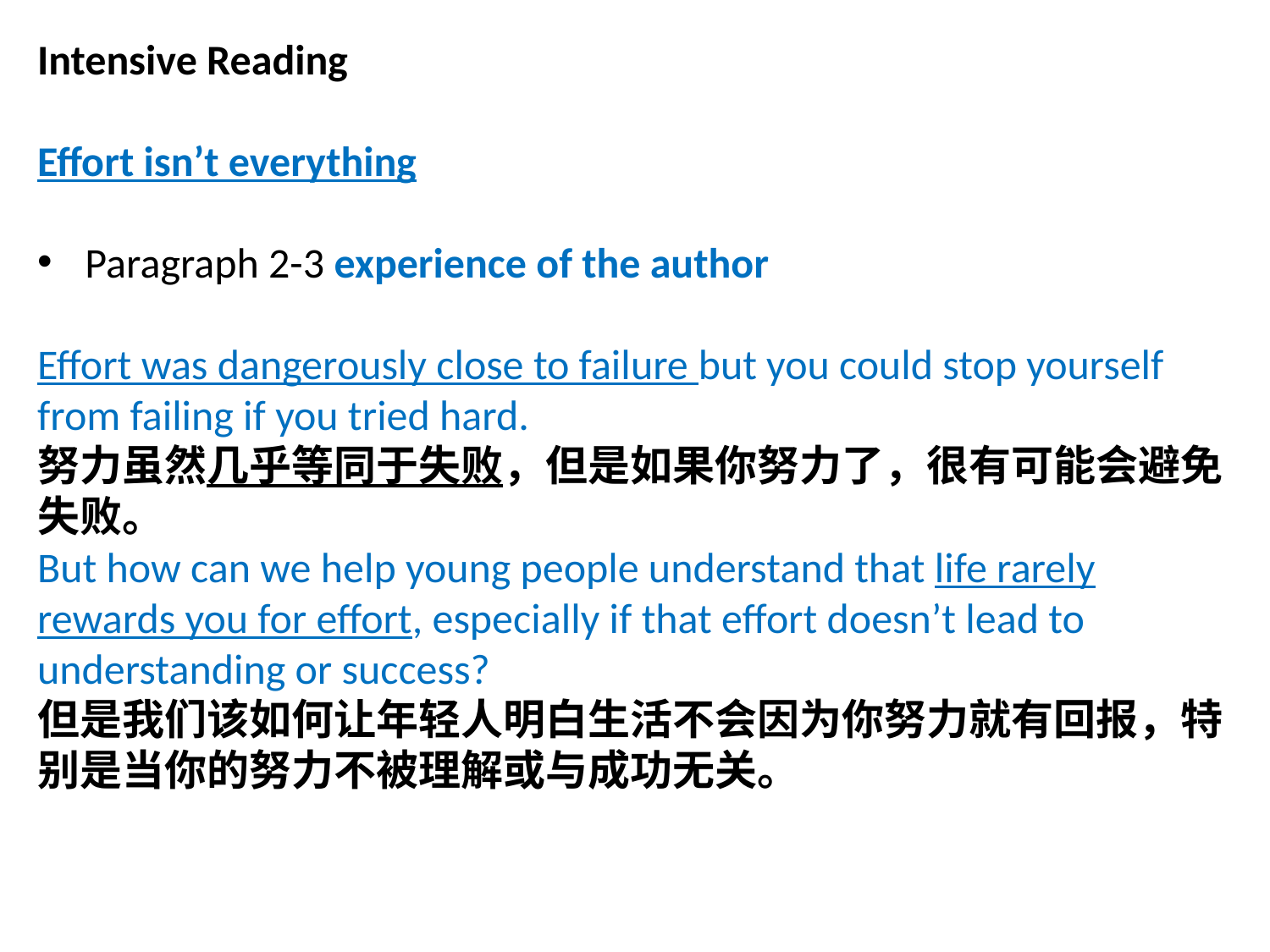

Intensive Reading

Effort isn’t everything

Paragraph 2-3 experience of the author

Effort was dangerously close to failure but you could stop yourself from failing if you tried hard.
努力虽然几乎等同于失败，但是如果你努力了，很有可能会避免失败。
But how can we help young people understand that life rarely rewards you for effort, especially if that effort doesn’t lead to understanding or success?
但是我们该如何让年轻人明白生活不会因为你努力就有回报，特别是当你的努力不被理解或与成功无关。